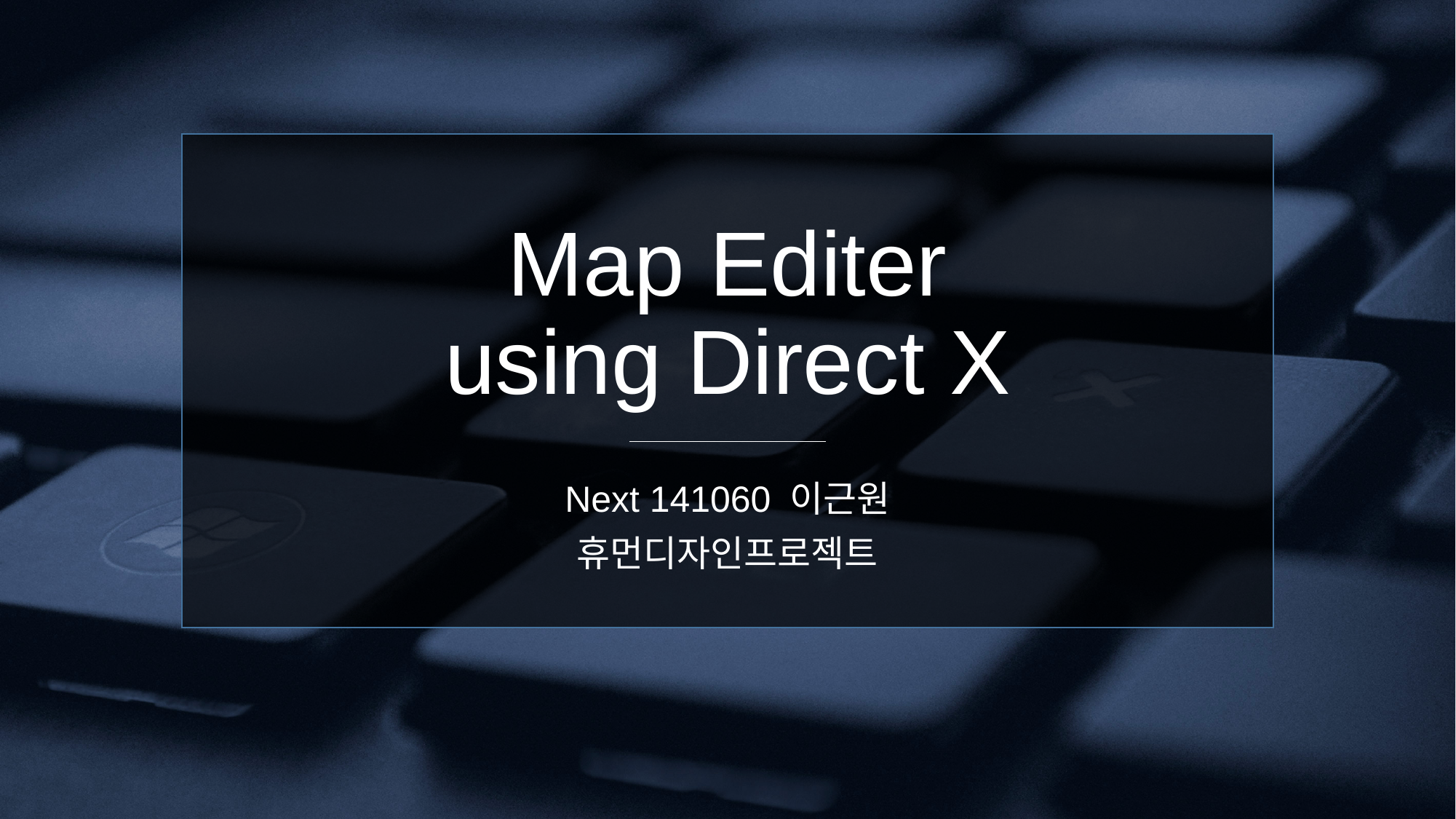

# Map Editer using Direct X
Next 141060 이근원
휴먼디자인프로젝트